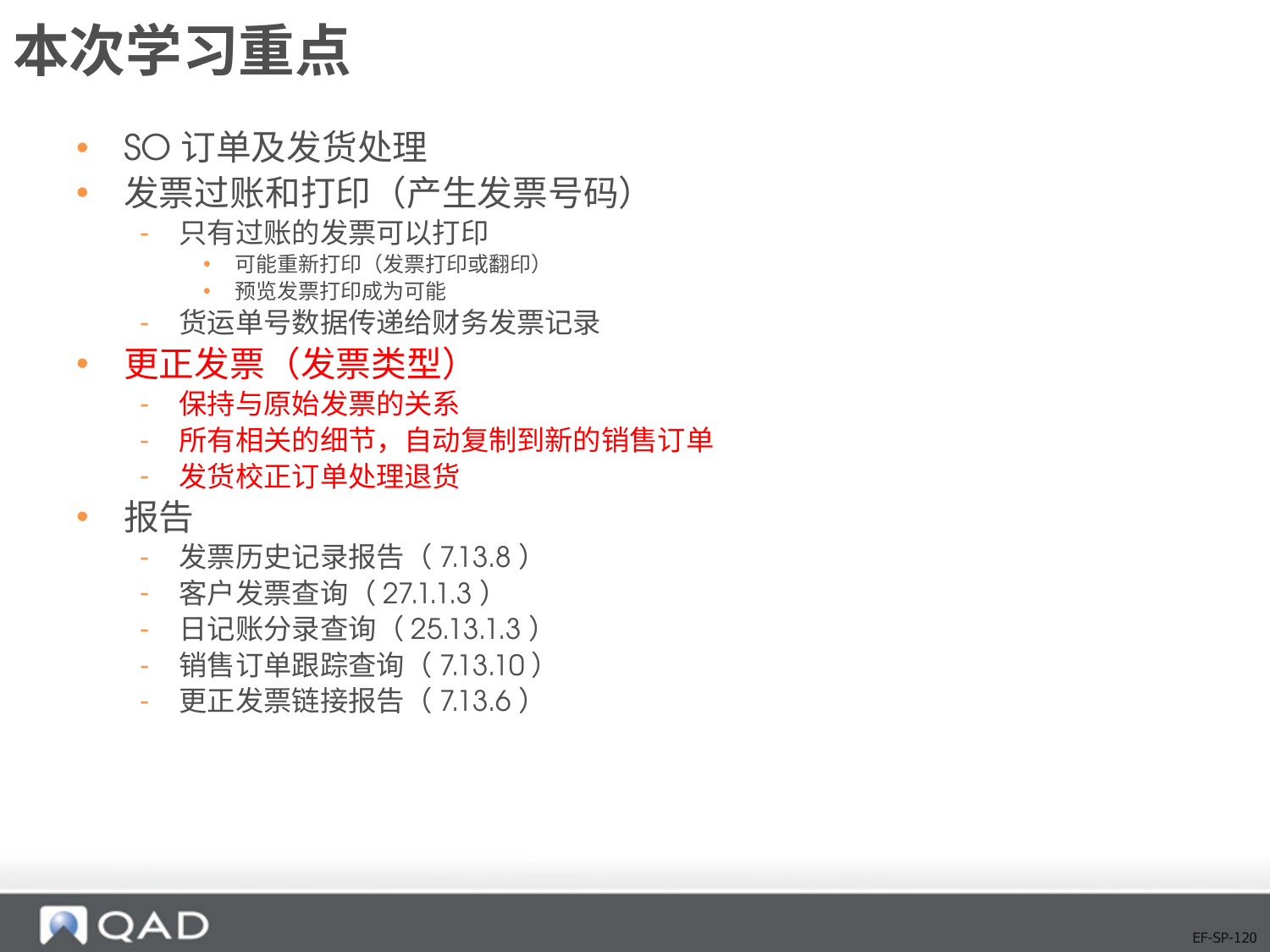

# 本次学习重点
SO订单及发货处理
发票过账和打印（产生发票号码）
只有过账的发票可以打印
可能重新打印（发票打印或翻印）
预览发票打印成为可能
货运单号数据传递给财务发票记录
更正发票（发票类型）
保持与原始发票的关系
所有相关的细节，自动复制到新的销售订单
发货校正订单处理退货
报告
发票历史记录报告（7.13.8）
客户发票查询（27.1.1.3）
日记账分录查询（25.13.1.3）
销售订单跟踪查询（7.13.10）
更正发票链接报告（7.13.6）
EF-SP-120